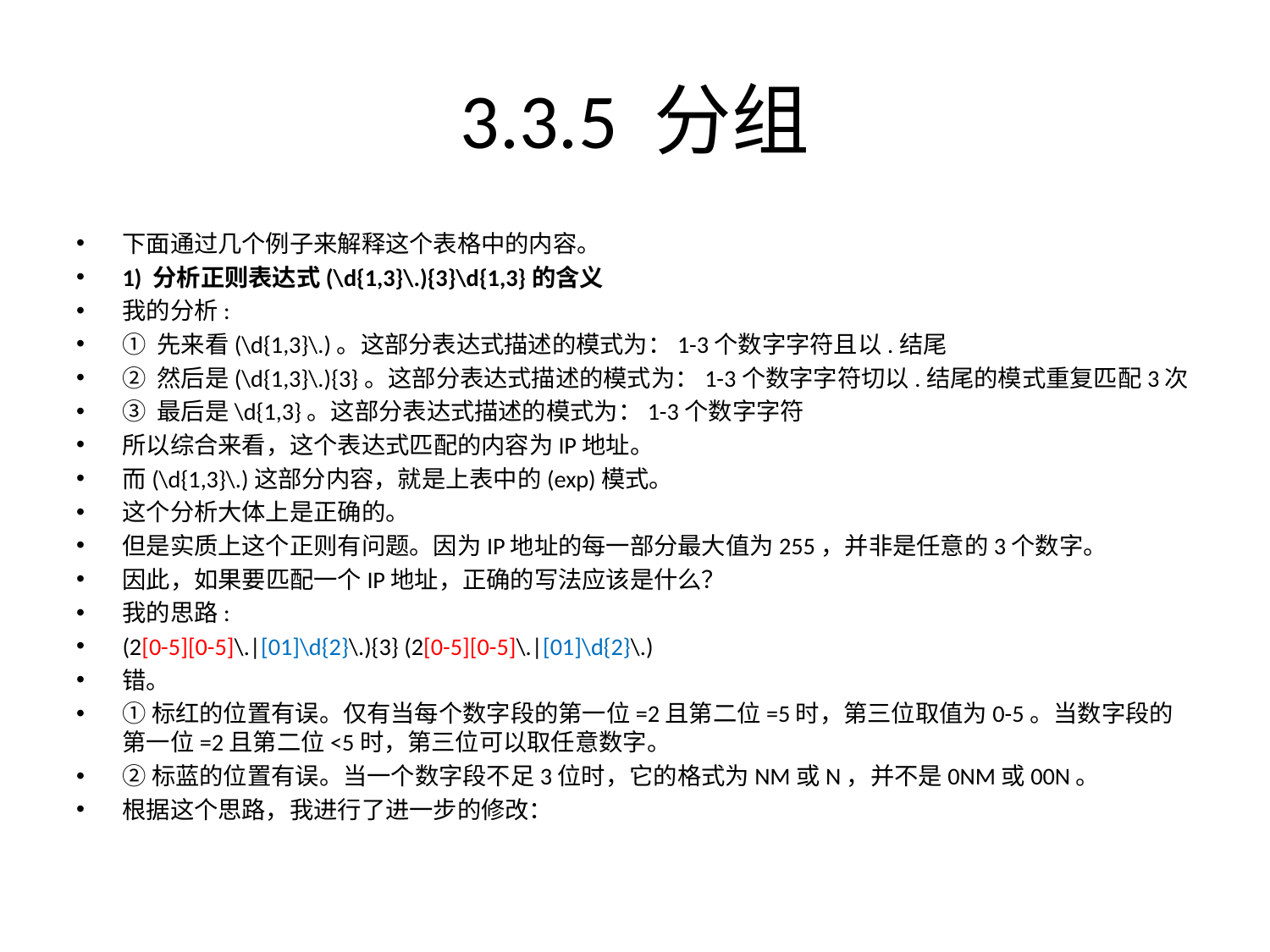

# 3.3.5 分组
下面通过几个例子来解释这个表格中的内容。
1) 分析正则表达式(\d{1,3}\.){3}\d{1,3}的含义
我的分析:
① 先来看(\d{1,3}\.)。这部分表达式描述的模式为：1-3个数字字符且以.结尾
② 然后是(\d{1,3}\.){3}。这部分表达式描述的模式为：1-3个数字字符切以.结尾的模式重复匹配3次
③ 最后是\d{1,3}。这部分表达式描述的模式为：1-3个数字字符
所以综合来看，这个表达式匹配的内容为IP地址。
而(\d{1,3}\.)这部分内容，就是上表中的(exp)模式。
这个分析大体上是正确的。
但是实质上这个正则有问题。因为IP地址的每一部分最大值为255，并非是任意的3个数字。
因此，如果要匹配一个IP地址，正确的写法应该是什么？
我的思路:
(2[0-5][0-5]\.|[01]\d{2}\.){3} (2[0-5][0-5]\.|[01]\d{2}\.)
错。
①标红的位置有误。仅有当每个数字段的第一位=2且第二位=5时，第三位取值为0-5。当数字段的第一位=2且第二位<5时，第三位可以取任意数字。
②标蓝的位置有误。当一个数字段不足3位时，它的格式为NM或N，并不是0NM或00N。
根据这个思路，我进行了进一步的修改：